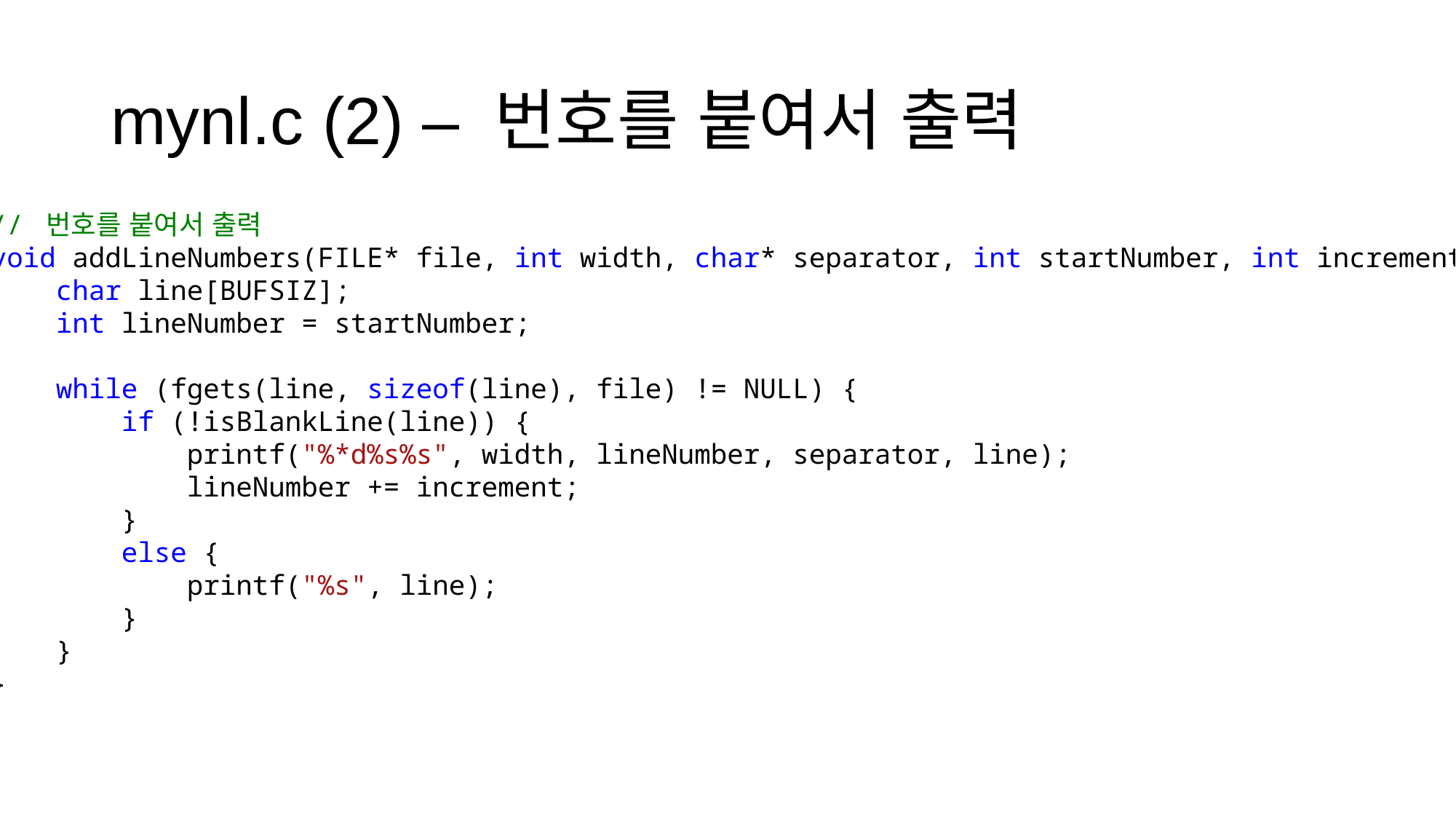

# mynl.c (2) – 번호를 붙여서 출력
// 번호를 붙여서 출력
void addLineNumbers(FILE* file, int width, char* separator, int startNumber, int increment) {
    char line[BUFSIZ];
    int lineNumber = startNumber;

    while (fgets(line, sizeof(line), file) != NULL) {
        if (!isBlankLine(line)) {
            printf("%*d%s%s", width, lineNumber, separator, line);
            lineNumber += increment;
        }
        else {
            printf("%s", line);
        }
    }
}